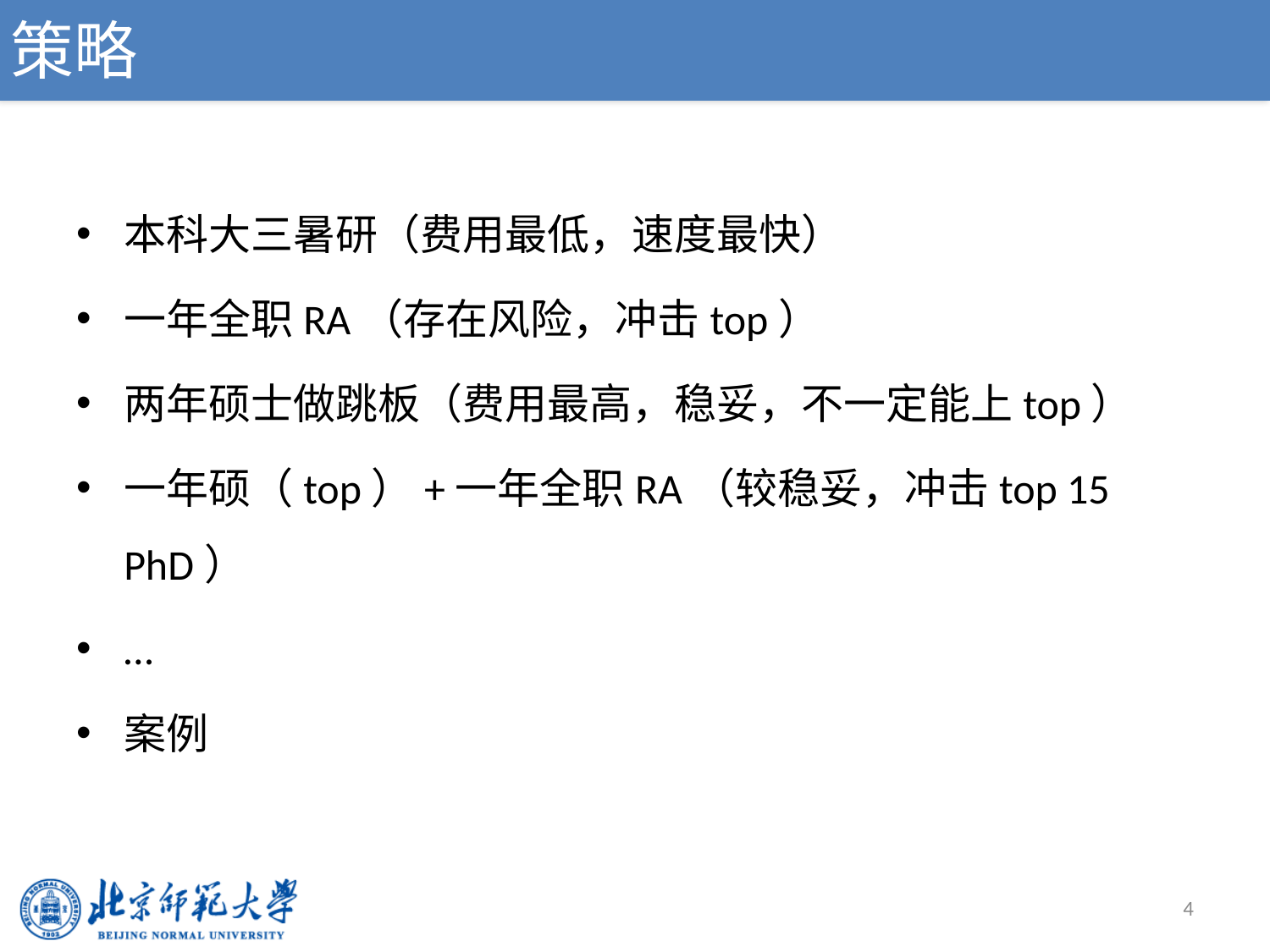

# 策略
本科大三暑研（费用最低，速度最快）
一年全职RA（存在风险，冲击top）
两年硕士做跳板（费用最高，稳妥，不一定能上top）
一年硕（top）+一年全职RA（较稳妥，冲击top 15 PhD）
…
案例
4